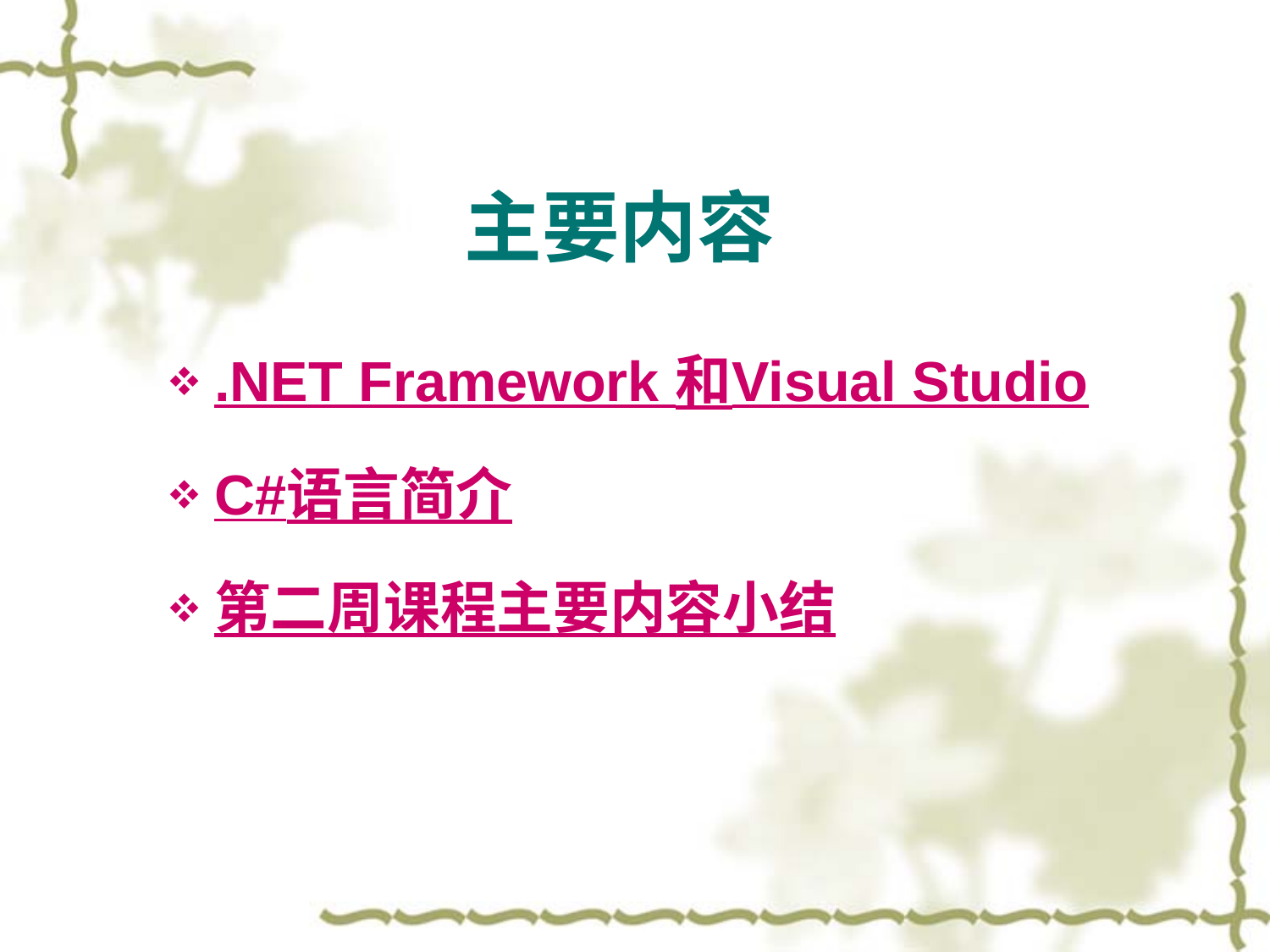

主要内容
.NET Framework 和Visual Studio
C#语言简介
第二周课程主要内容小结